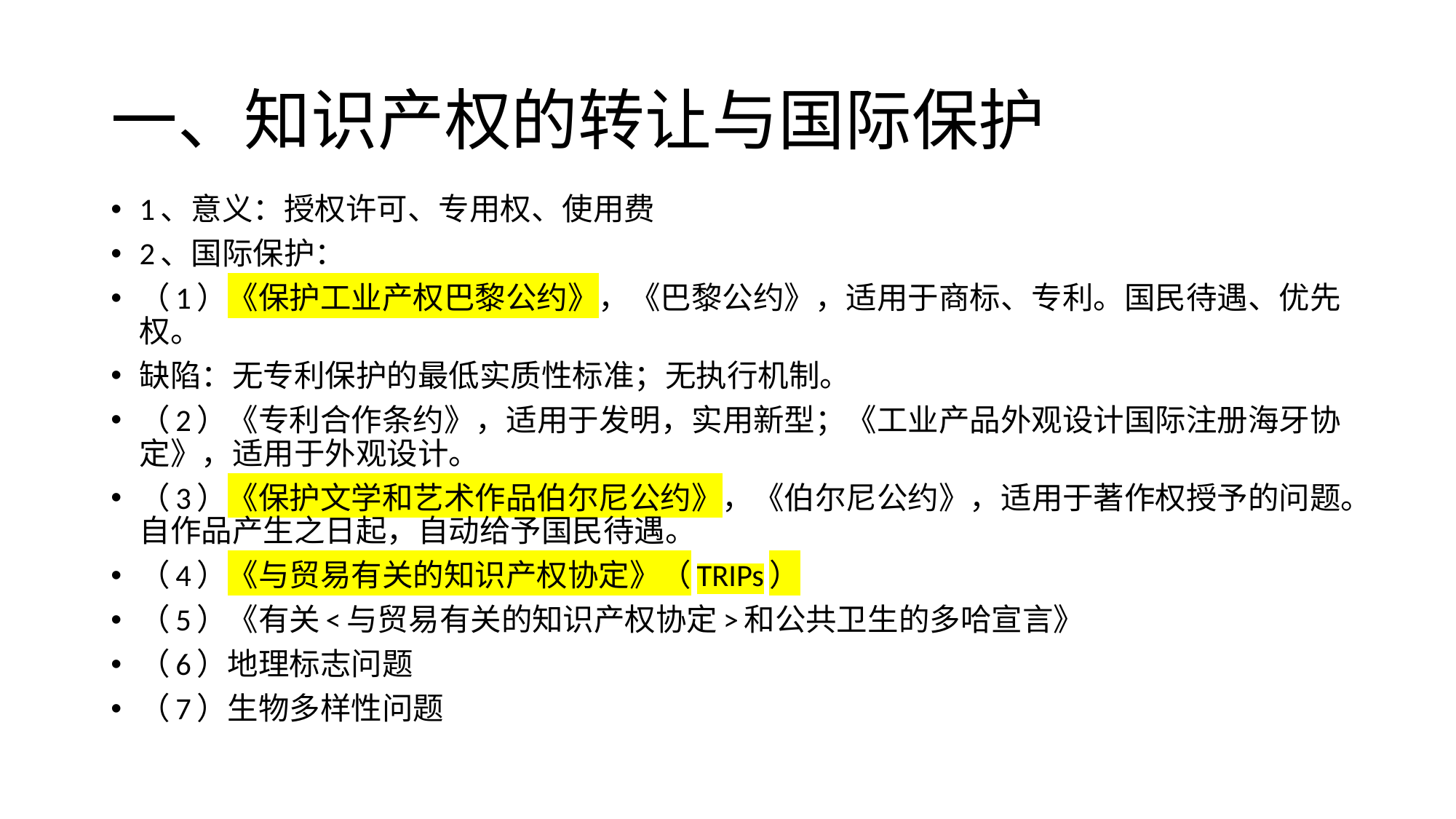

# 一、知识产权的转让与国际保护
1、意义：授权许可、专用权、使用费
2、国际保护：
（1）《保护工业产权巴黎公约》，《巴黎公约》，适用于商标、专利。国民待遇、优先权。
缺陷：无专利保护的最低实质性标准；无执行机制。
（2）《专利合作条约》，适用于发明，实用新型；《工业产品外观设计国际注册海牙协定》，适用于外观设计。
（3）《保护文学和艺术作品伯尔尼公约》，《伯尔尼公约》，适用于著作权授予的问题。自作品产生之日起，自动给予国民待遇。
（4）《与贸易有关的知识产权协定》（TRIPs）
（5）《有关<与贸易有关的知识产权协定>和公共卫生的多哈宣言》
（6）地理标志问题
（7）生物多样性问题